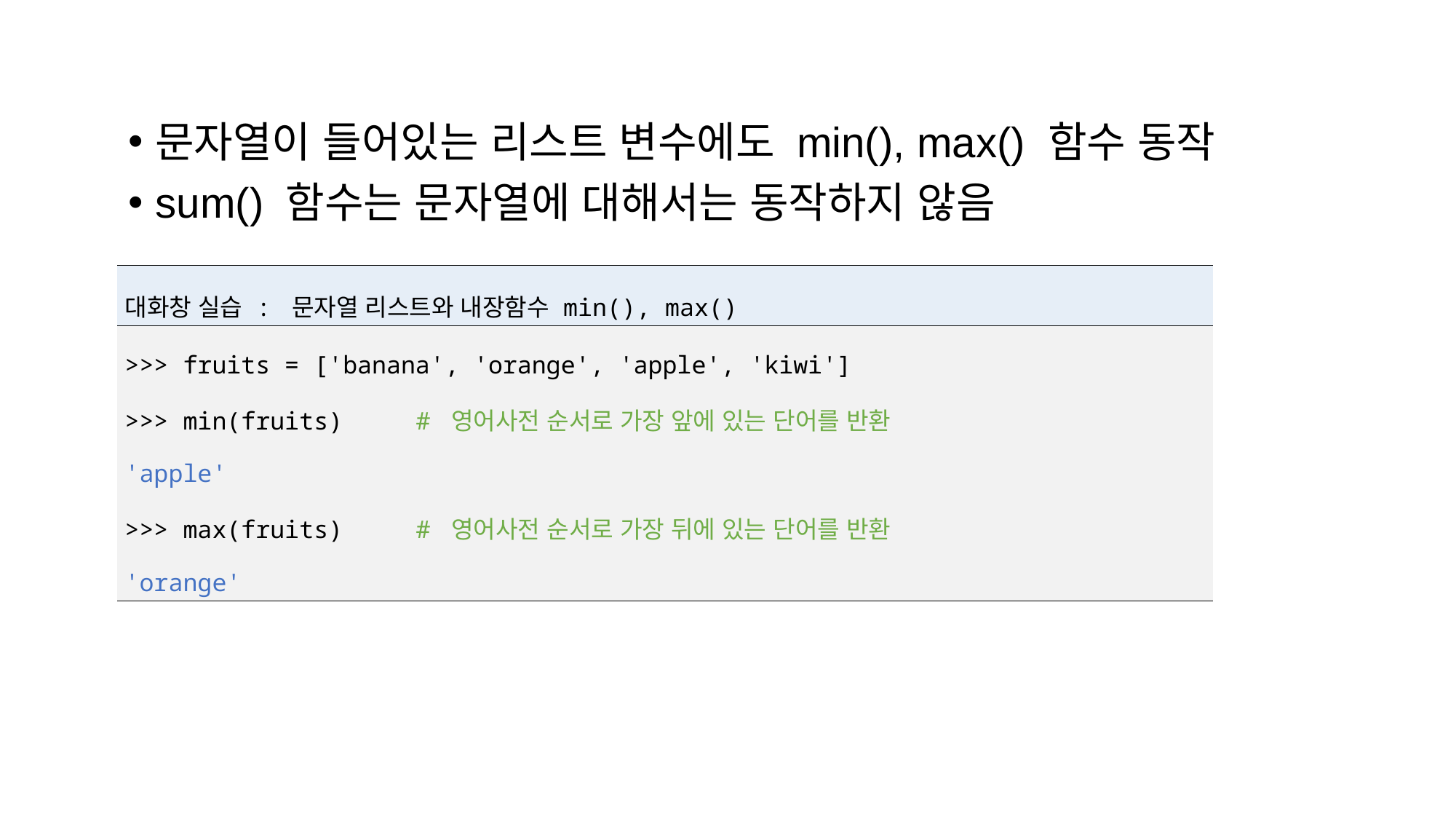

문자열이 들어있는 리스트 변수에도 min(), max() 함수 동작
sum() 함수는 문자열에 대해서는 동작하지 않음
| 대화창 실습 : 문자열 리스트와 내장함수 min(), max() |
| --- |
| >>> fruits = ['banana', 'orange', 'apple', 'kiwi'] >>> min(fruits) # 영어사전 순서로 가장 앞에 있는 단어를 반환 'apple' >>> max(fruits) # 영어사전 순서로 가장 뒤에 있는 단어를 반환 'orange' |